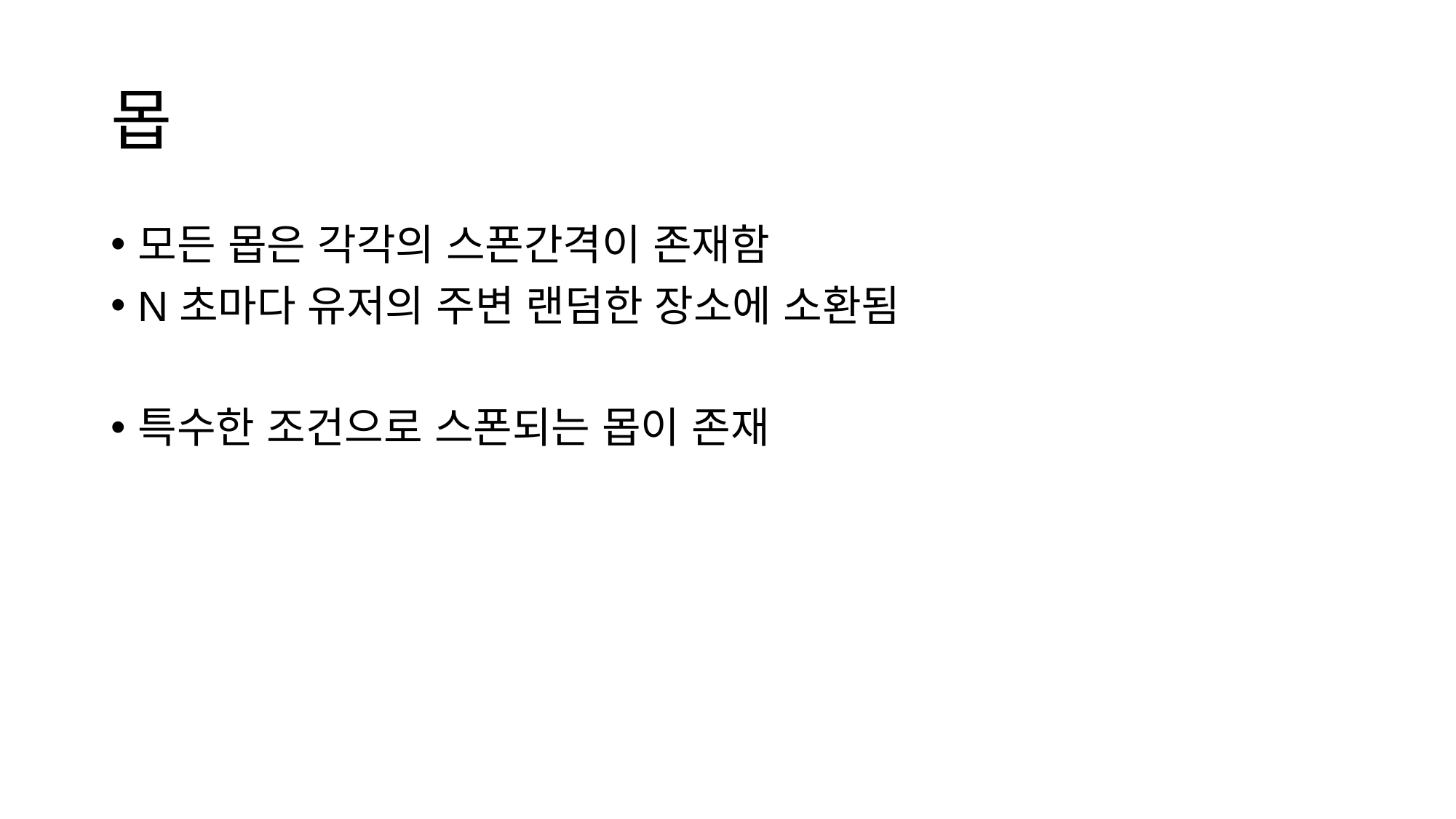

# 몹
모든 몹은 각각의 스폰간격이 존재함
N초마다 유저의 주변 랜덤한 장소에 소환됨

특수한 조건으로 스폰되는 몹이 존재